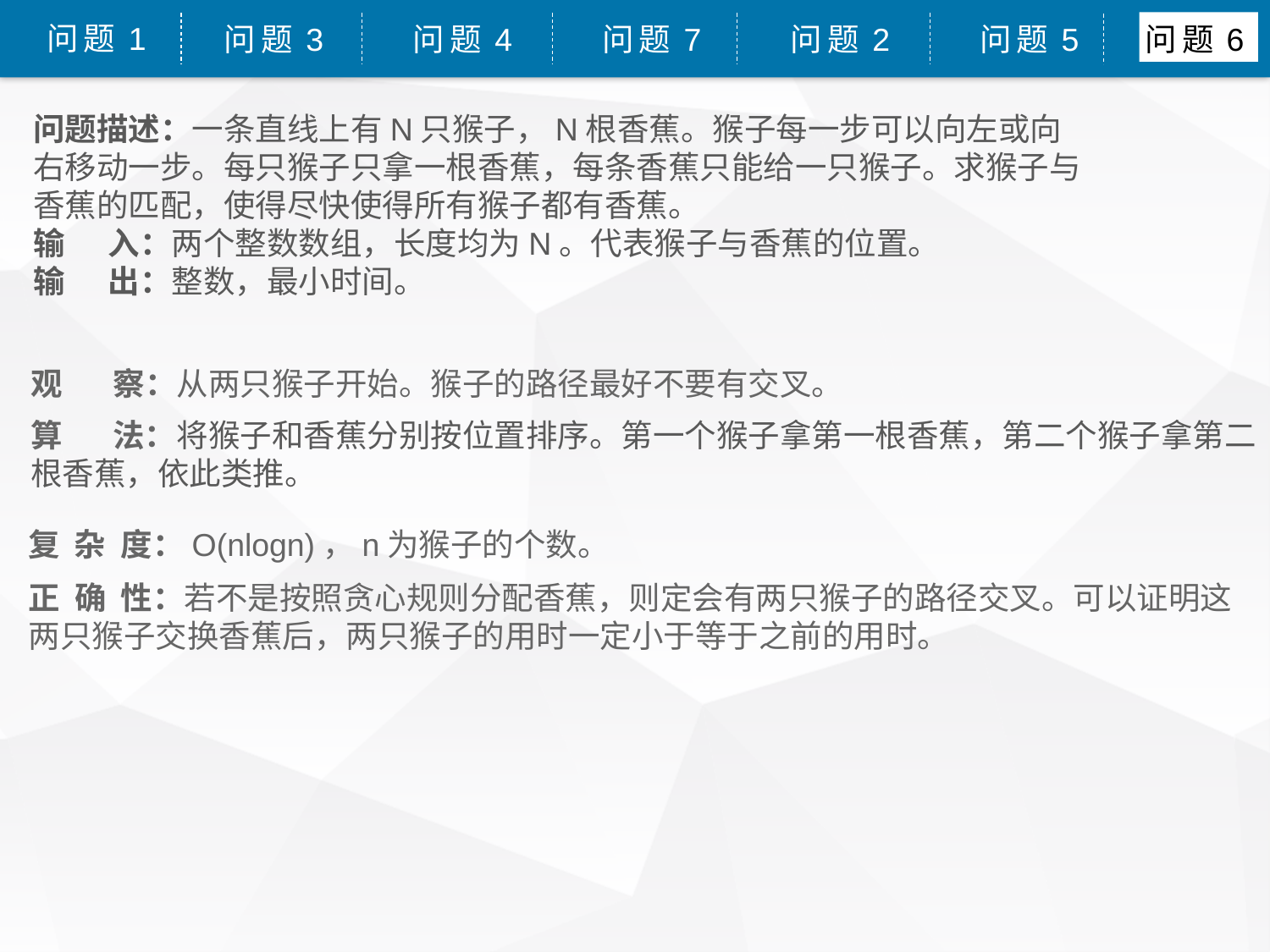

问题1

问题3
问题4
问题7
问题2
问题5
问题6
问题描述：一条直线上有N只猴子，N根香蕉。猴子每一步可以向左或向右移动一步。每只猴子只拿一根香蕉，每条香蕉只能给一只猴子。求猴子与香蕉的匹配，使得尽快使得所有猴子都有香蕉。
输      入：两个整数数组，长度均为N。代表猴子与香蕉的位置。
输      出：整数，最小时间。
观       察：从两只猴子开始。猴子的路径最好不要有交叉。
算       法：将猴子和香蕉分别按位置排序。第一个猴子拿第一根香蕉，第二个猴子拿第二根香蕉，依此类推。
复  杂  度：O(nlogn)，n为猴子的个数。
正  确  性：若不是按照贪心规则分配香蕉，则定会有两只猴子的路径交叉。可以证明这两只猴子交换香蕉后，两只猴子的用时一定小于等于之前的用时。